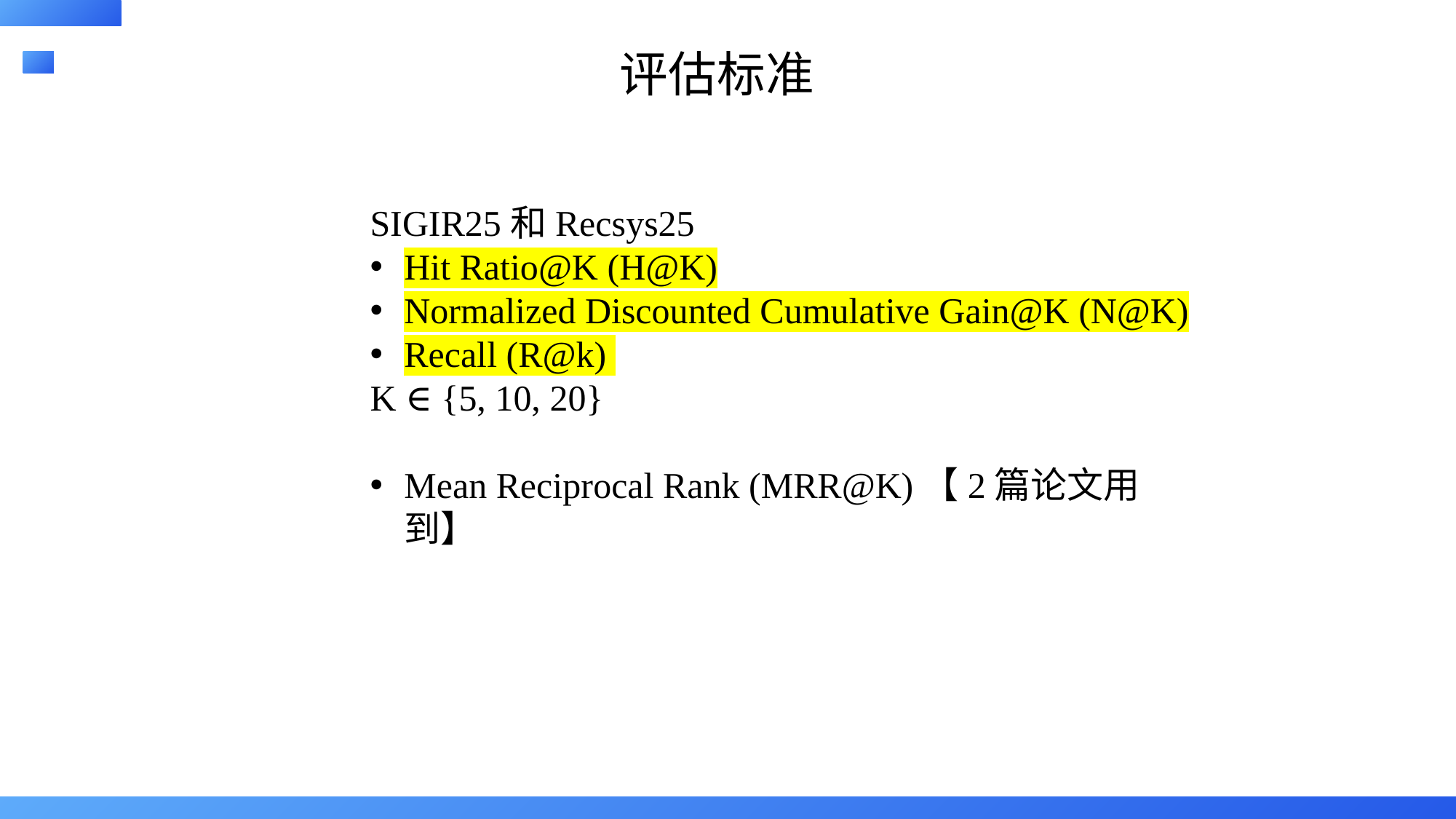

评估标准

SIGIR25和Recsys25
Hit Ratio@K (H@K)
Normalized Discounted Cumulative Gain@K (N@K)
Recall (R@k)
K ∈ {5, 10, 20}

Mean Reciprocal Rank (MRR@K)【2篇论文用到】